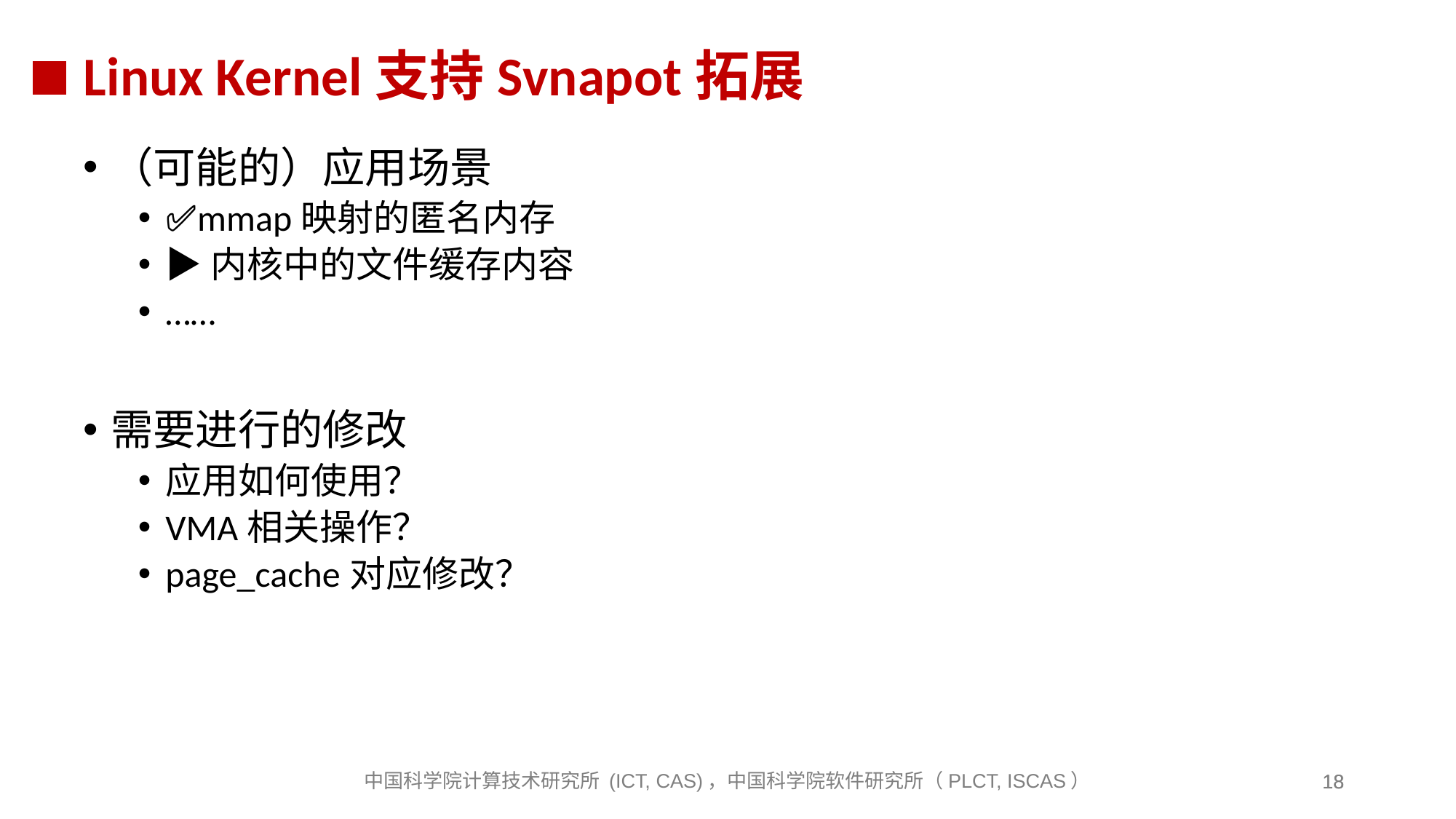

# Linux Kernel支持Svnapot拓展
（可能的）应用场景
✅mmap映射的匿名内存
▶️内核中的文件缓存内容
……

需要进行的修改
应用如何使用？
VMA相关操作？
page_cache对应修改？